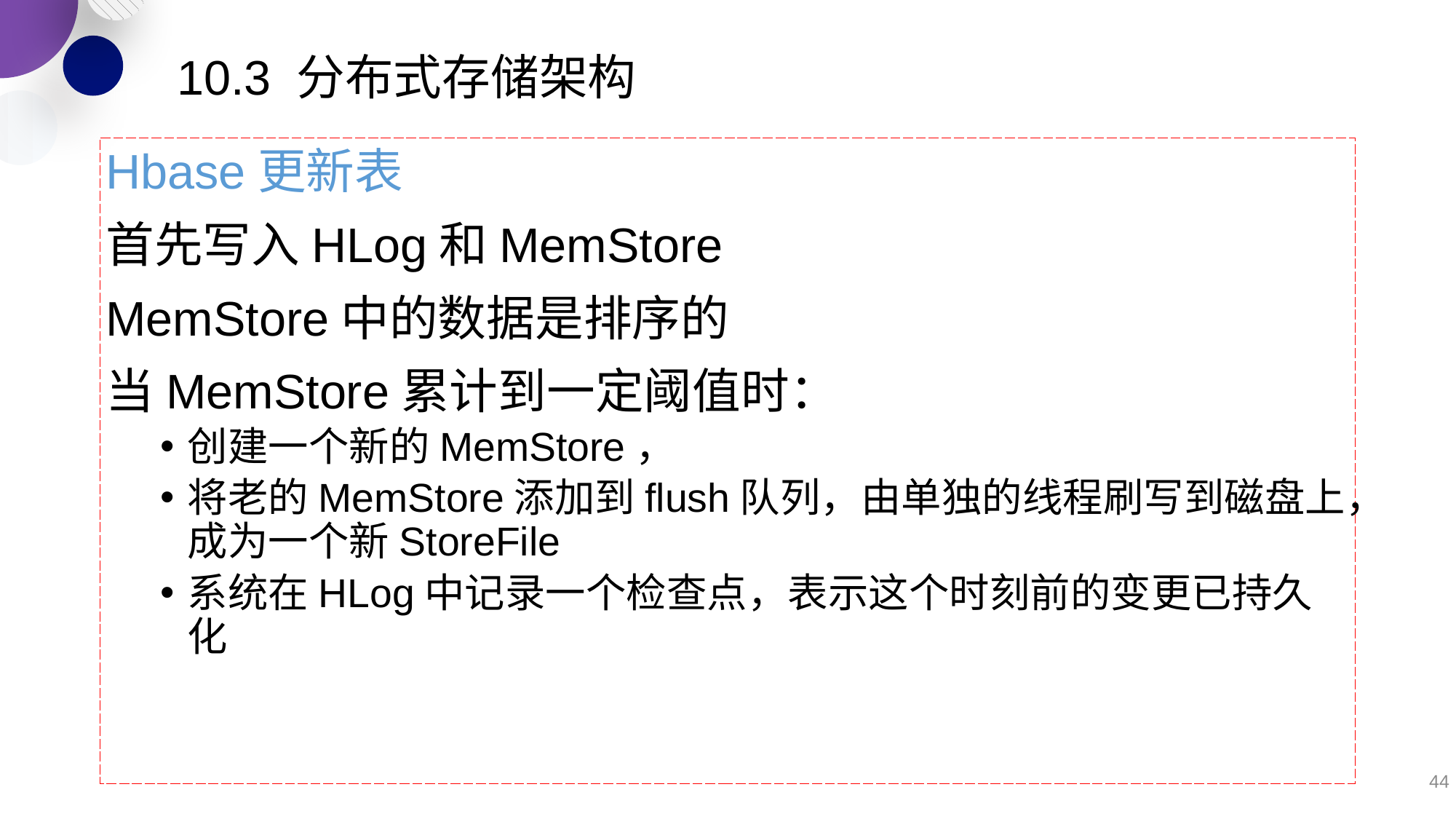

# 10.3 分布式存储架构
Hbase更新表
首先写入HLog和MemStore
MemStore中的数据是排序的
当MemStore累计到一定阈值时：
创建一个新的MemStore，
将老的MemStore添加到flush队列，由单独的线程刷写到磁盘上，成为一个新StoreFile
系统在HLog中记录一个检查点，表示这个时刻前的变更已持久化

44